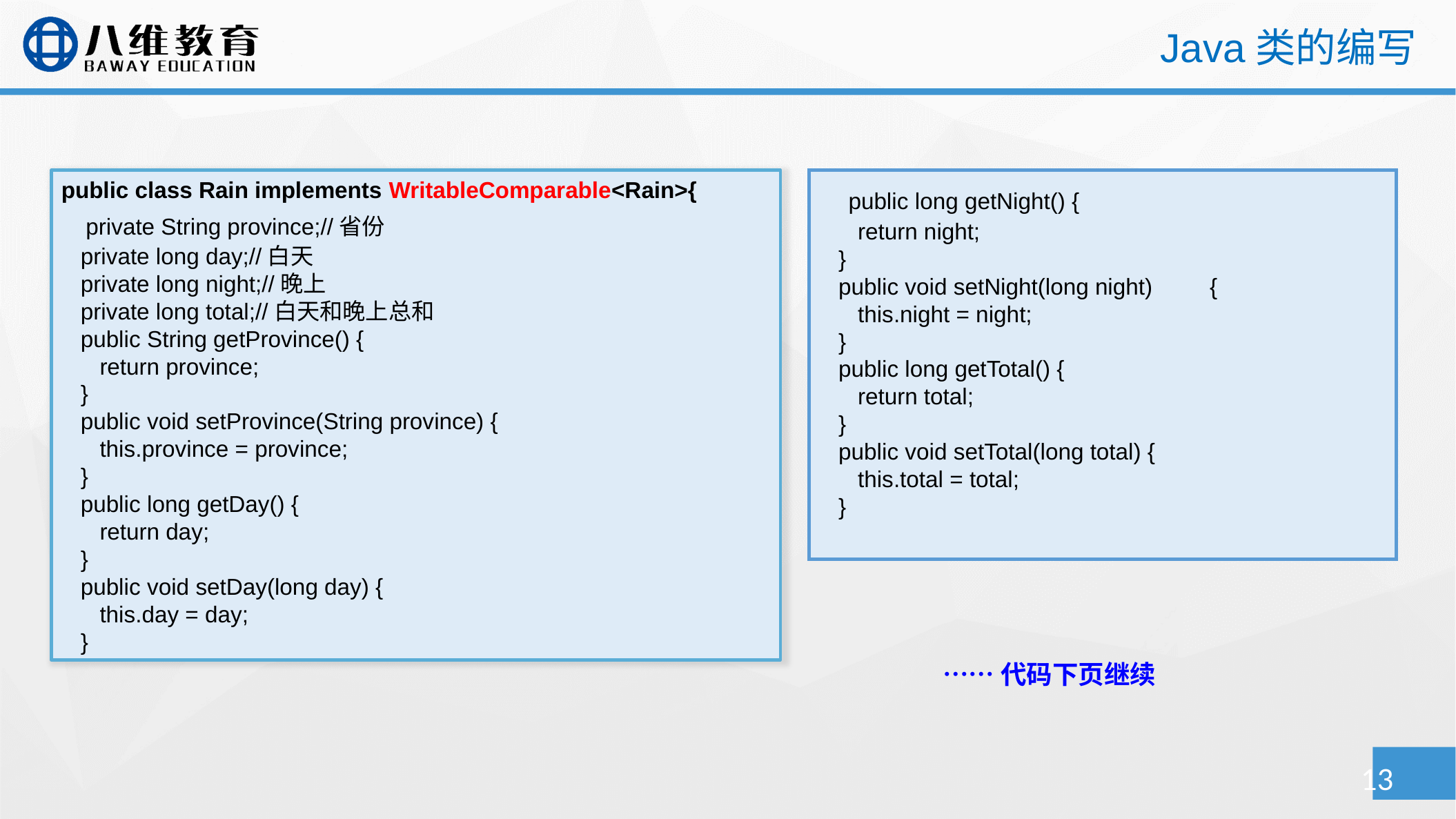

Java类的编写
public class Rain implements WritableComparable<Rain>{
   private String province;//省份
   private long day;//白天
   private long night;//晚上
   private long total;//白天和晚上总和
   public String getProvince() {
      return province;
   }
   public void setProvince(String province) {
      this.province = province;
   }
   public long getDay() {
      return day;
   }
   public void setDay(long day) {
      this.day = day;
   }
   public long getNight() {
      return night;
   }
   public void setNight(long night)         {
      this.night = night;
   }
   public long getTotal() {
      return total;
   }
   public void setTotal(long total) {
      this.total = total;
   }

……代码下页继续